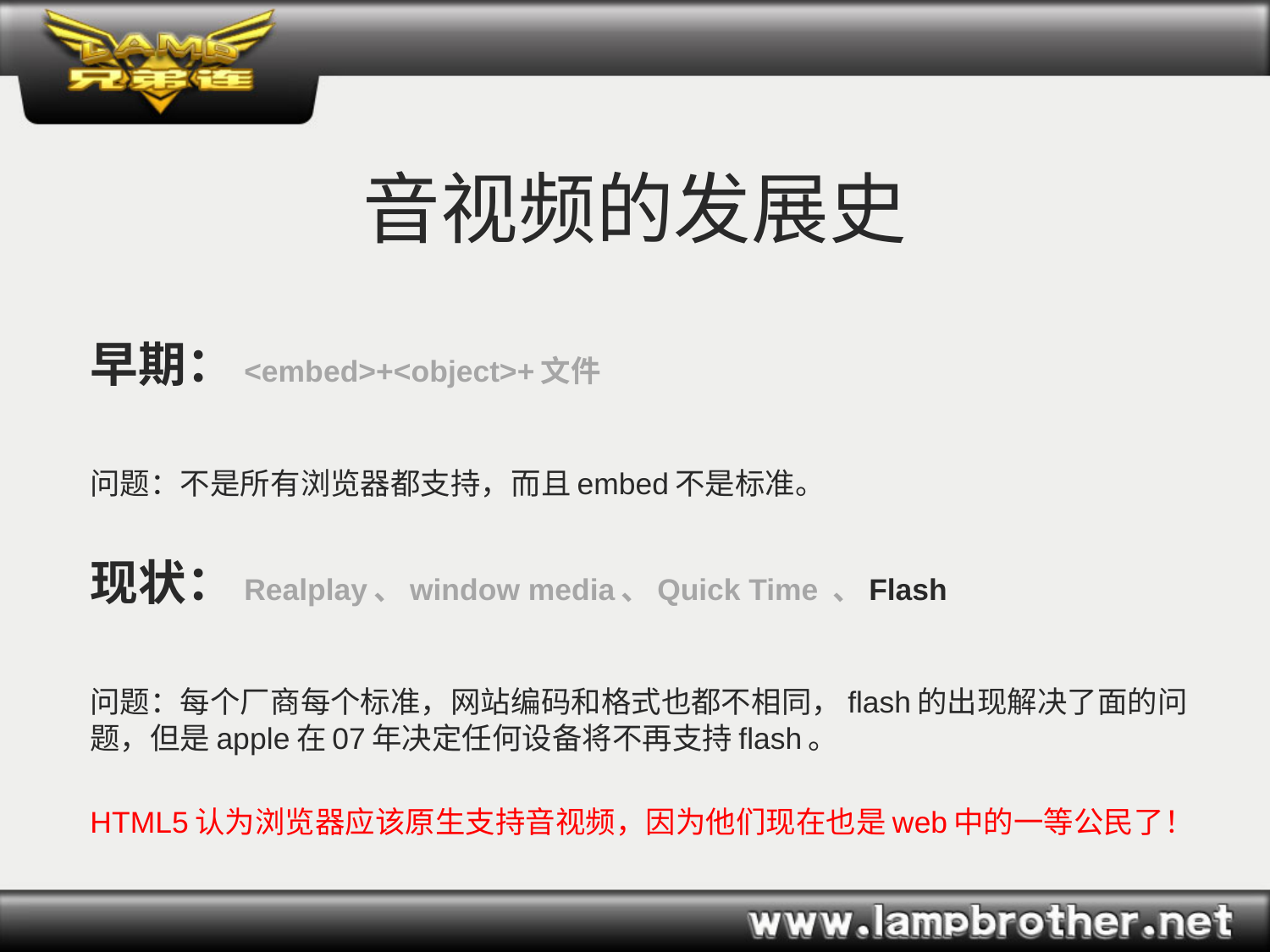

# 音视频的发展史
早期：<embed>+<object>+文件

问题：不是所有浏览器都支持，而且embed不是标准。

现状：Realplay、window media、Quick Time 、Flash

问题：每个厂商每个标准，网站编码和格式也都不相同，flash的出现解决了面的问题，但是apple在07年决定任何设备将不再支持flash。

HTML5认为浏览器应该原生支持音视频，因为他们现在也是web中的一等公民了！